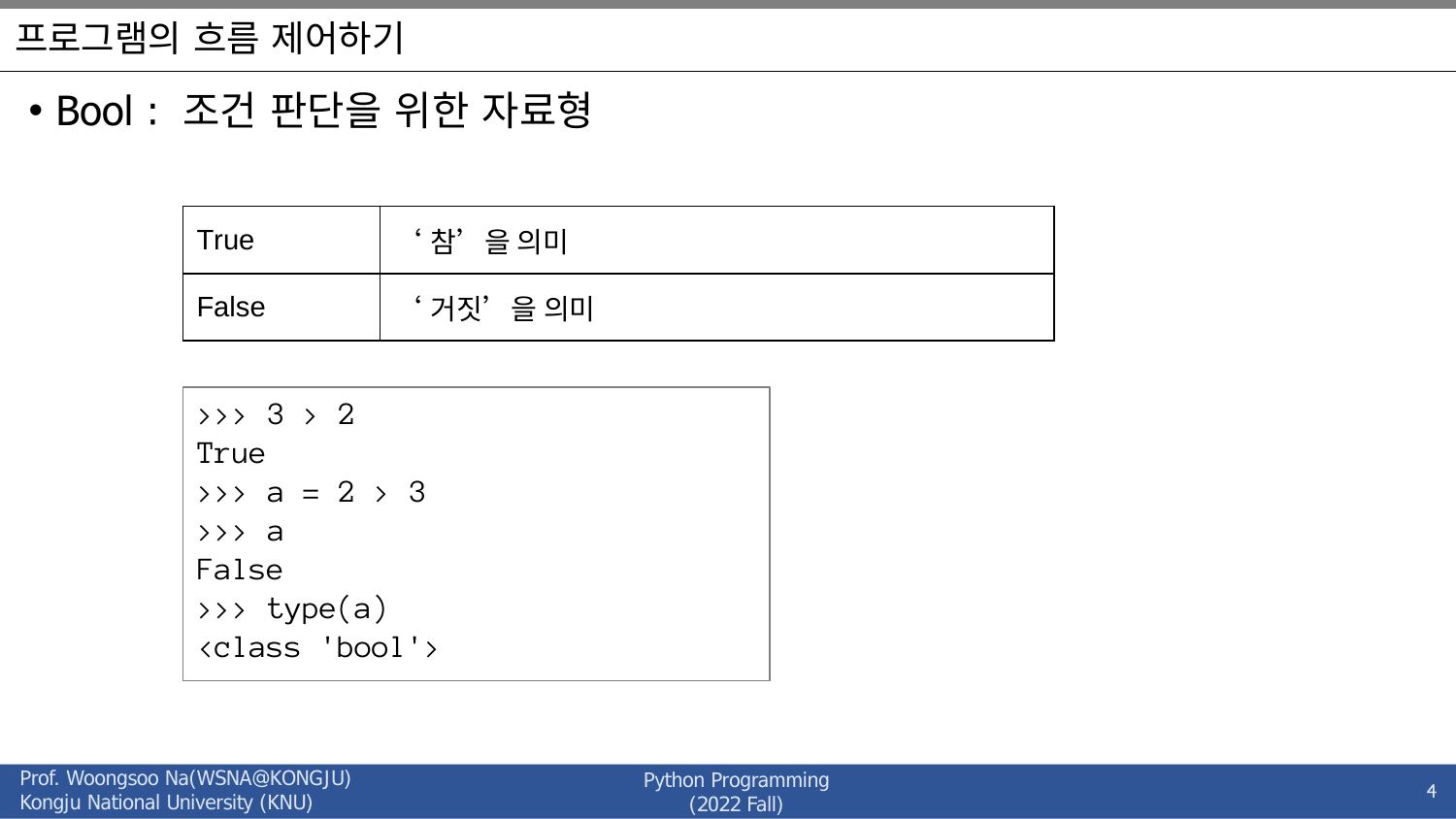

# 프로그램의 흐름 제어하기
Bool : 조건 판단을 위한 자료형
| True | ‘참’을 의미 |
| --- | --- |
| False | ‘거짓’을 의미 |

>>> 3 > 2
True
>>> a = 2 > 3
>>> a
False
>>> type(a)
<class 'bool'>
4